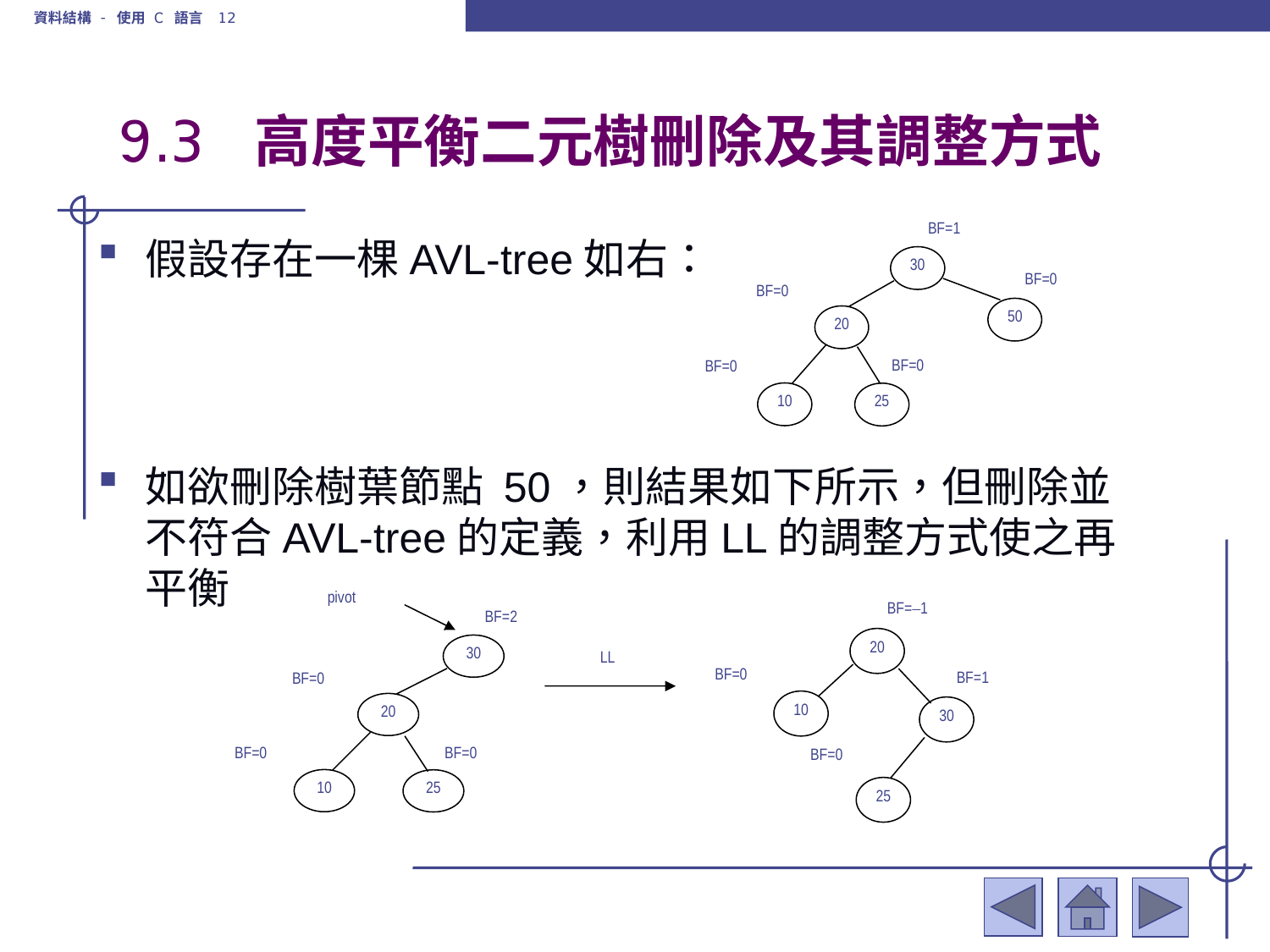

資料結構 - 使用 C 語言   12
# 9.3  高度平衡二元樹刪除及其調整方式
BF=1
30
BF=0

BF=0

50
20

BF=0
BF=0
10
25
假設存在一棵AVL-tree如右：

如欲刪除樹葉節點 50，則結果如下所示，但刪除並不符合AVL-tree的定義，利用LL的調整方式使之再平衡

pivot

BF=2
30
BF=0

20

BF=0
BF=0
10
25

BF=–1
20
BF=0

BF=1

10
30

BF=0
25
LL